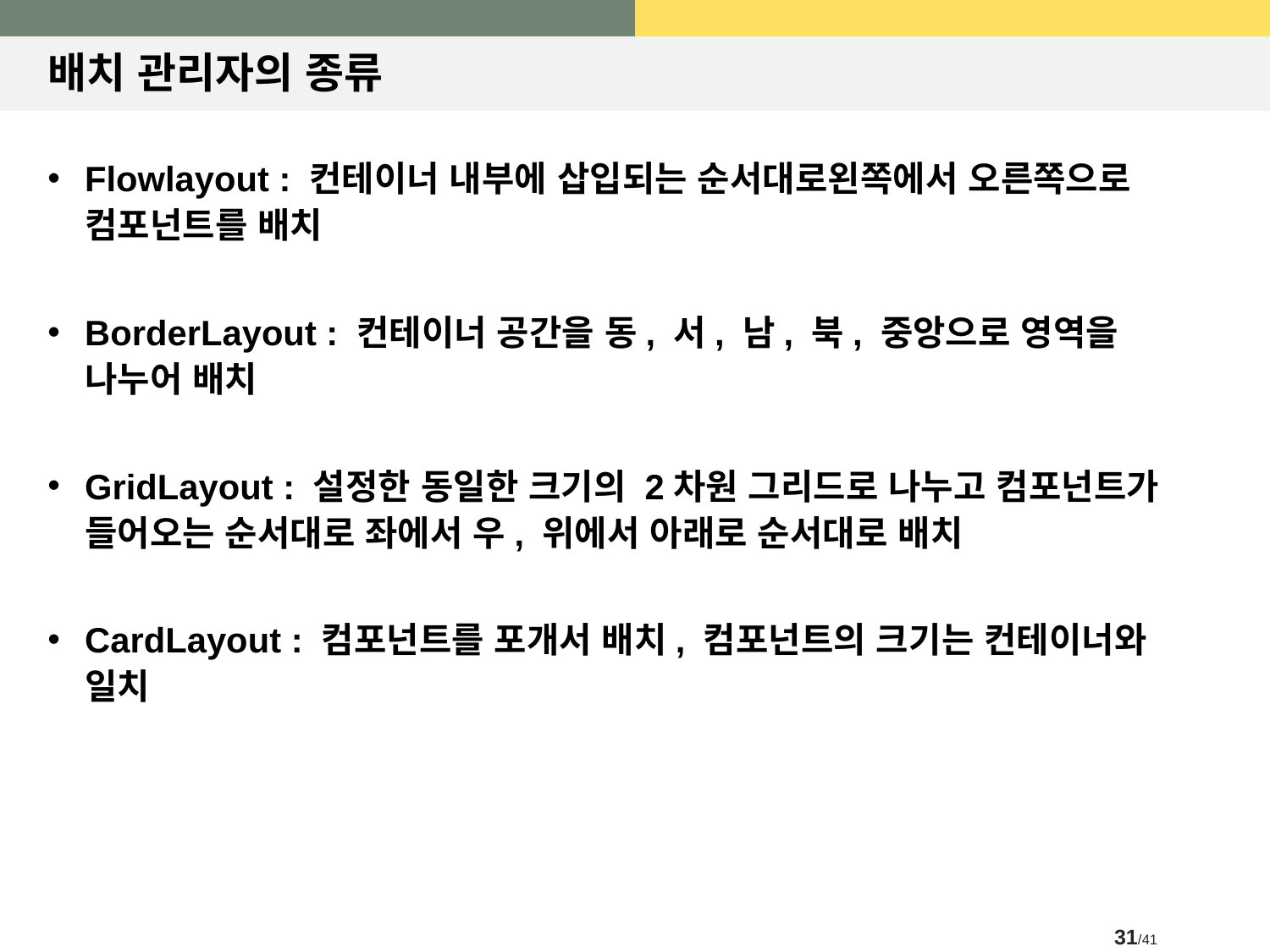

# 배치 관리자의 종류
Flowlayout : 컨테이너 내부에 삽입되는 순서대로왼쪽에서 오른쪽으로 컴포넌트를 배치

BorderLayout : 컨테이너 공간을 동, 서, 남, 북, 중앙으로 영역을 나누어 배치

GridLayout : 설정한 동일한 크기의 2차원 그리드로 나누고 컴포넌트가 들어오는 순서대로 좌에서 우, 위에서 아래로 순서대로 배치

CardLayout : 컴포넌트를 포개서 배치, 컴포넌트의 크기는 컨테이너와 일치